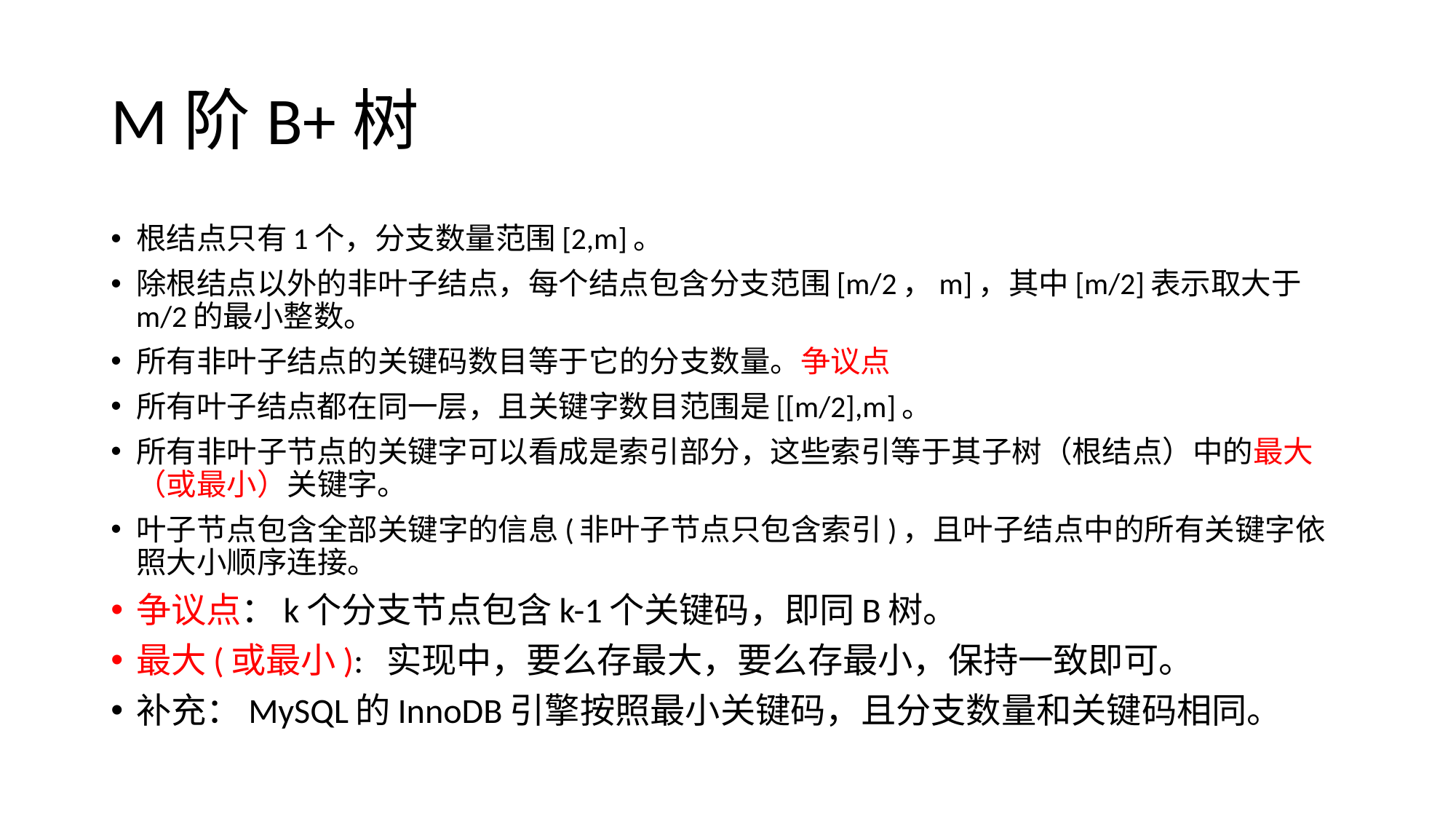

# M阶B+树
根结点只有1个，分支数量范围[2,m]。
除根结点以外的非叶子结点，每个结点包含分支范围[m/2，m]，其中[m/2]表示取大于m/2的最小整数。
所有非叶子结点的关键码数目等于它的分支数量。争议点
所有叶子结点都在同一层，且关键字数目范围是[[m/2],m]。
所有非叶子节点的关键字可以看成是索引部分，这些索引等于其子树（根结点）中的最大（或最小）关键字。
叶子节点包含全部关键字的信息(非叶子节点只包含索引)，且叶子结点中的所有关键字依照大小顺序连接。
争议点：k个分支节点包含k-1个关键码，即同B树。
最大(或最小):  实现中，要么存最大，要么存最小，保持一致即可。
补充：MySQL的InnoDB引擎按照最小关键码，且分支数量和关键码相同。